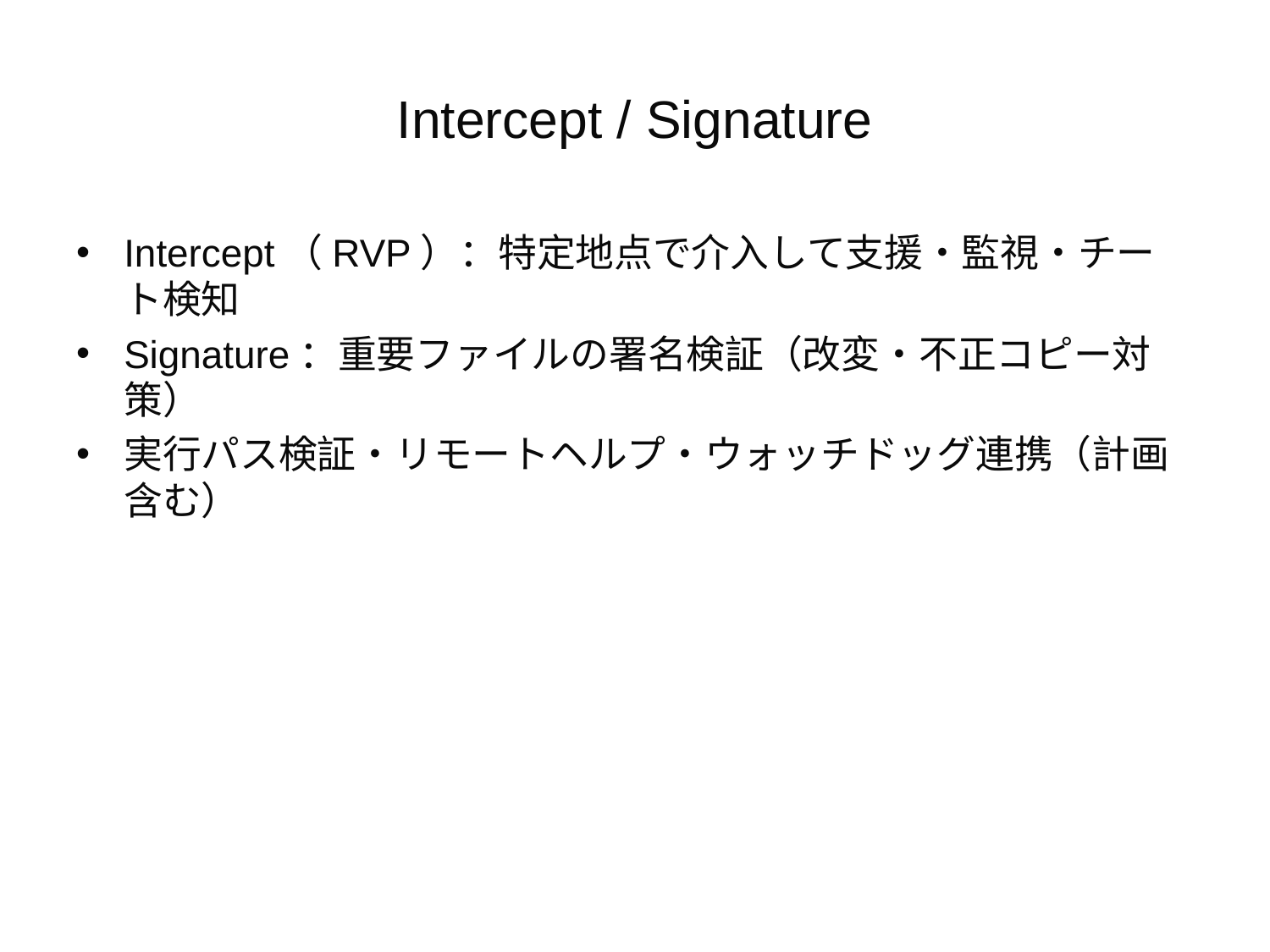

# Intercept / Signature
Intercept（RVP）：特定地点で介入して支援・監視・チート検知
Signature：重要ファイルの署名検証（改変・不正コピー対策）
実行パス検証・リモートヘルプ・ウォッチドッグ連携（計画含む）